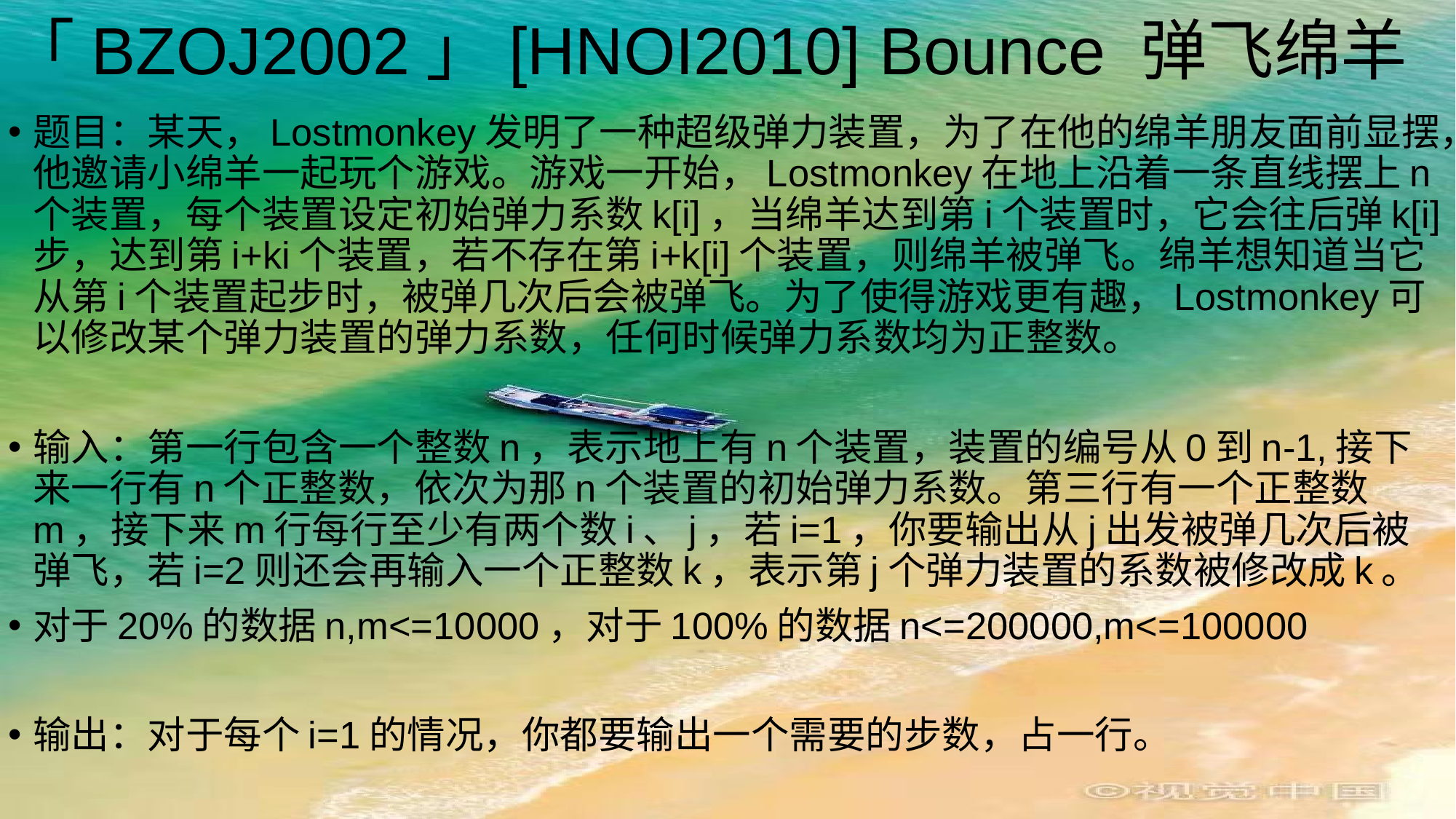

# 「BZOJ2002」[HNOI2010] Bounce 弹飞绵羊
题目：某天，Lostmonkey发明了一种超级弹力装置，为了在他的绵羊朋友面前显摆，他邀请小绵羊一起玩个游戏。游戏一开始，Lostmonkey在地上沿着一条直线摆上n个装置，每个装置设定初始弹力系数k[i]，当绵羊达到第i个装置时，它会往后弹k[i]步，达到第i+ki个装置，若不存在第i+k[i]个装置，则绵羊被弹飞。绵羊想知道当它从第i个装置起步时，被弹几次后会被弹飞。为了使得游戏更有趣，Lostmonkey可以修改某个弹力装置的弹力系数，任何时候弹力系数均为正整数。

输入：第一行包含一个整数n，表示地上有n个装置，装置的编号从0到n-1,接下来一行有n个正整数，依次为那n个装置的初始弹力系数。第三行有一个正整数m，接下来m行每行至少有两个数i、j，若i=1，你要输出从j出发被弹几次后被弹飞，若i=2则还会再输入一个正整数k，表示第j个弹力装置的系数被修改成k。
对于20%的数据n,m<=10000，对于100%的数据n<=200000,m<=100000

输出：对于每个i=1的情况，你都要输出一个需要的步数，占一行。